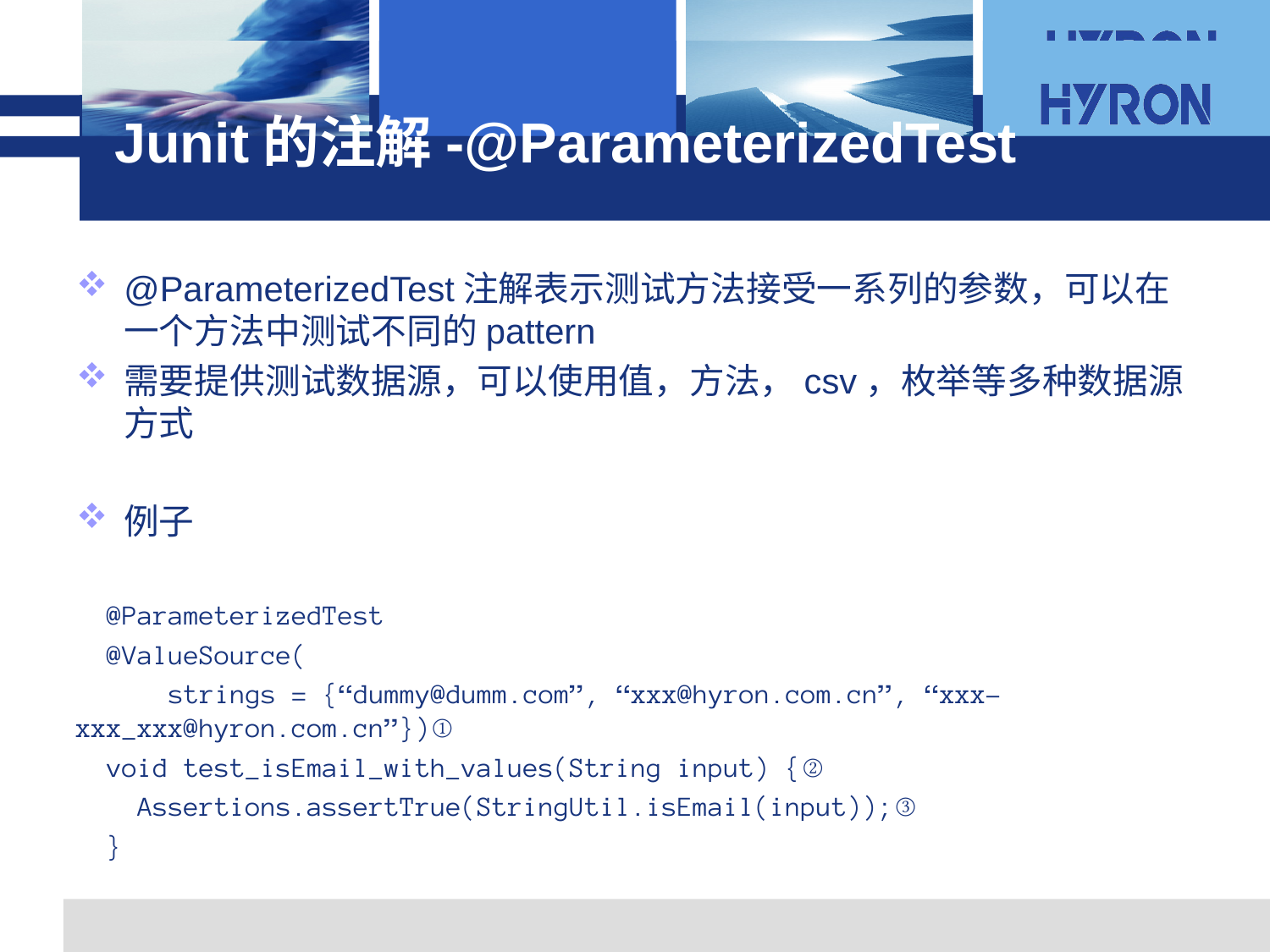

# Junit的注解-@ParameterizedTest

@ParameterizedTest注解表示测试方法接受一系列的参数，可以在一个方法中测试不同的pattern
需要提供测试数据源，可以使用值，方法，csv，枚举等多种数据源方式

例子

  @ParameterizedTest
  @ValueSource(
      strings = {“dummy@dumm.com”, “xxx@hyron.com.cn”, “xxx-xxx_xxx@hyron.com.cn”})①
  void test_isEmail_with_values(String input) {②
    Assertions.assertTrue(StringUtil.isEmail(input));③
  }